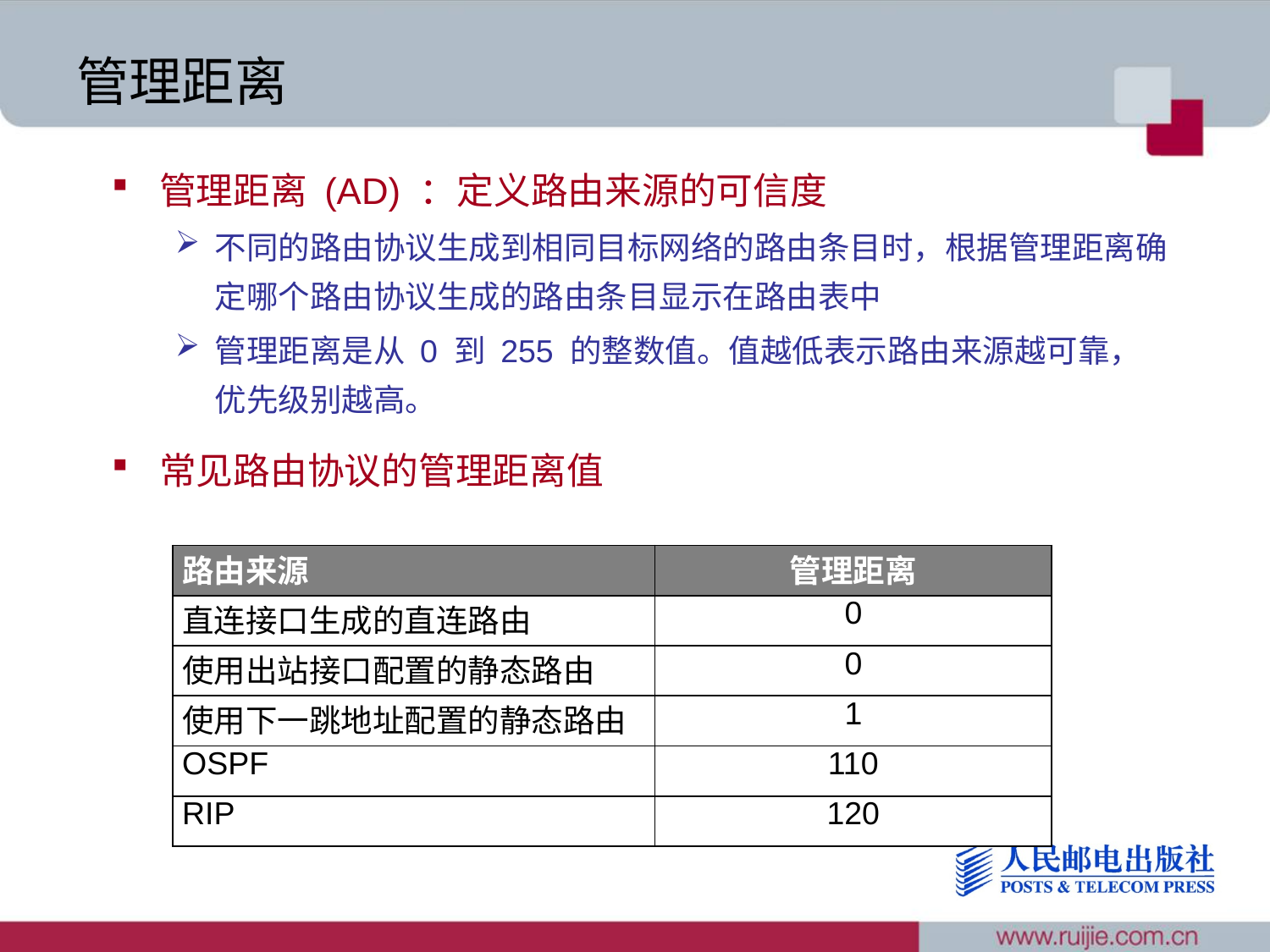

# 管理距离
管理距离 (AD) ：定义路由来源的可信度
不同的路由协议生成到相同目标网络的路由条目时，根据管理距离确定哪个路由协议生成的路由条目显示在路由表中
管理距离是从 0 到 255 的整数值。值越低表示路由来源越可靠，优先级别越高。
常见路由协议的管理距离值
| 路由来源 | 管理距离 |
| --- | --- |
| 直连接口生成的直连路由 | 0 |
| 使用出站接口配置的静态路由 | 0 |
| 使用下一跳地址配置的静态路由 | 1 |
| OSPF | 110 |
| RIP | 120 |